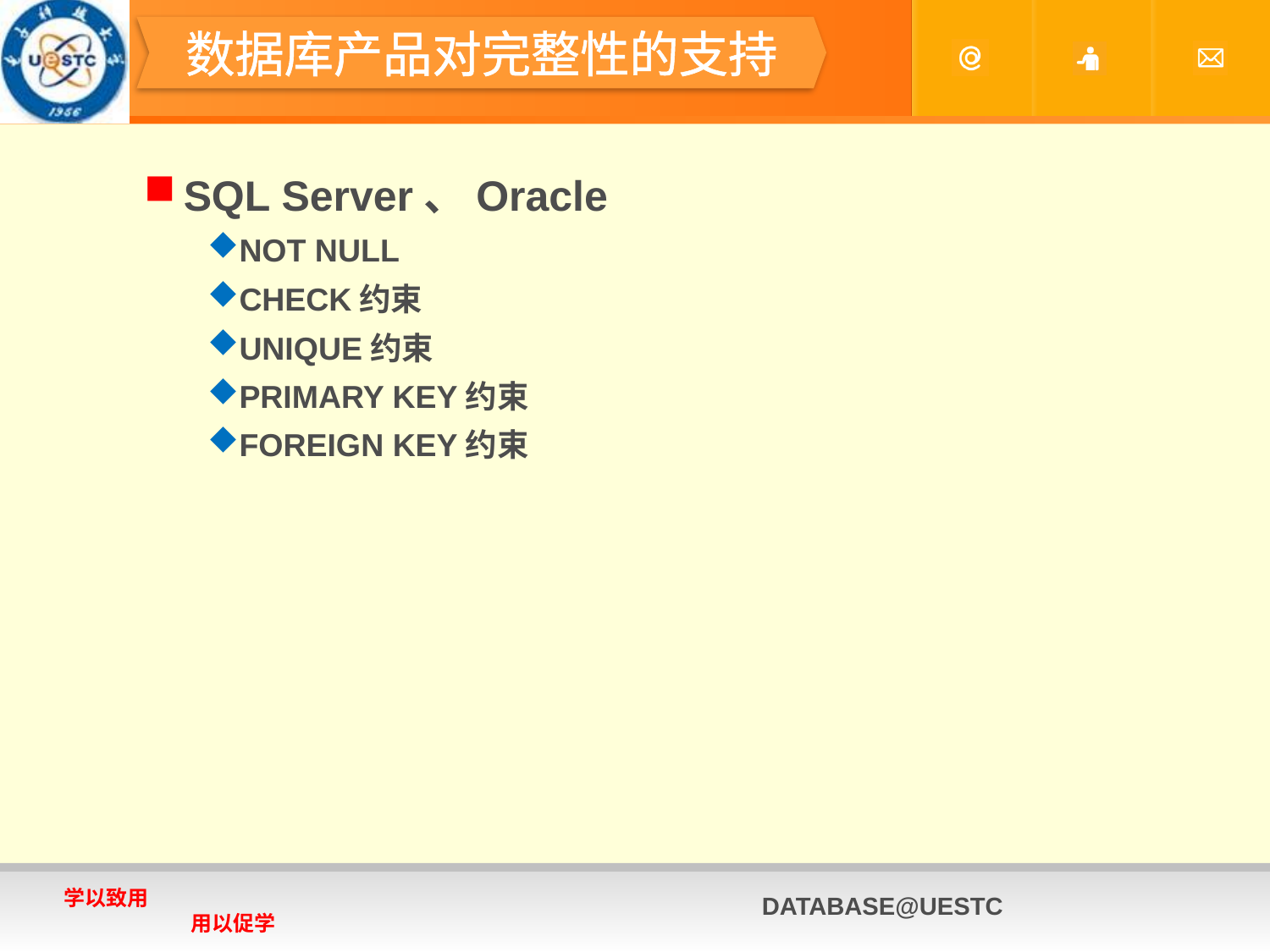

#
数据库产品对完整性的支持
SQL Server、Oracle
NOT NULL
CHECK约束
UNIQUE约束
PRIMARY KEY约束
FOREIGN KEY约束